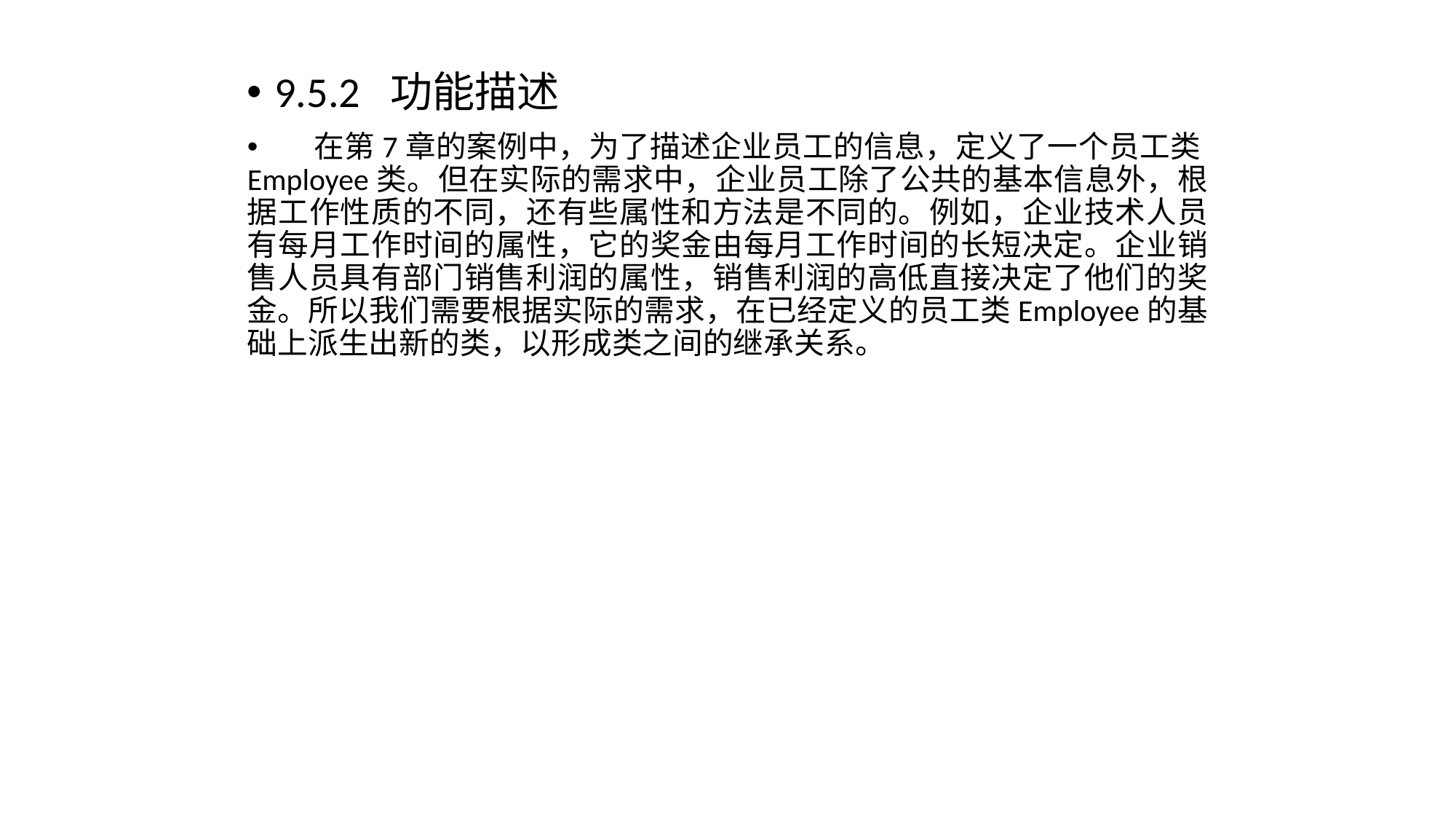

9.5.2  功能描述
       在第7章的案例中，为了描述企业员工的信息，定义了一个员工类Employee类。但在实际的需求中，企业员工除了公共的基本信息外，根据工作性质的不同，还有些属性和方法是不同的。例如，企业技术人员有每月工作时间的属性，它的奖金由每月工作时间的长短决定。企业销售人员具有部门销售利润的属性，销售利润的高低直接决定了他们的奖金。所以我们需要根据实际的需求，在已经定义的员工类Employee的基础上派生出新的类，以形成类之间的继承关系。